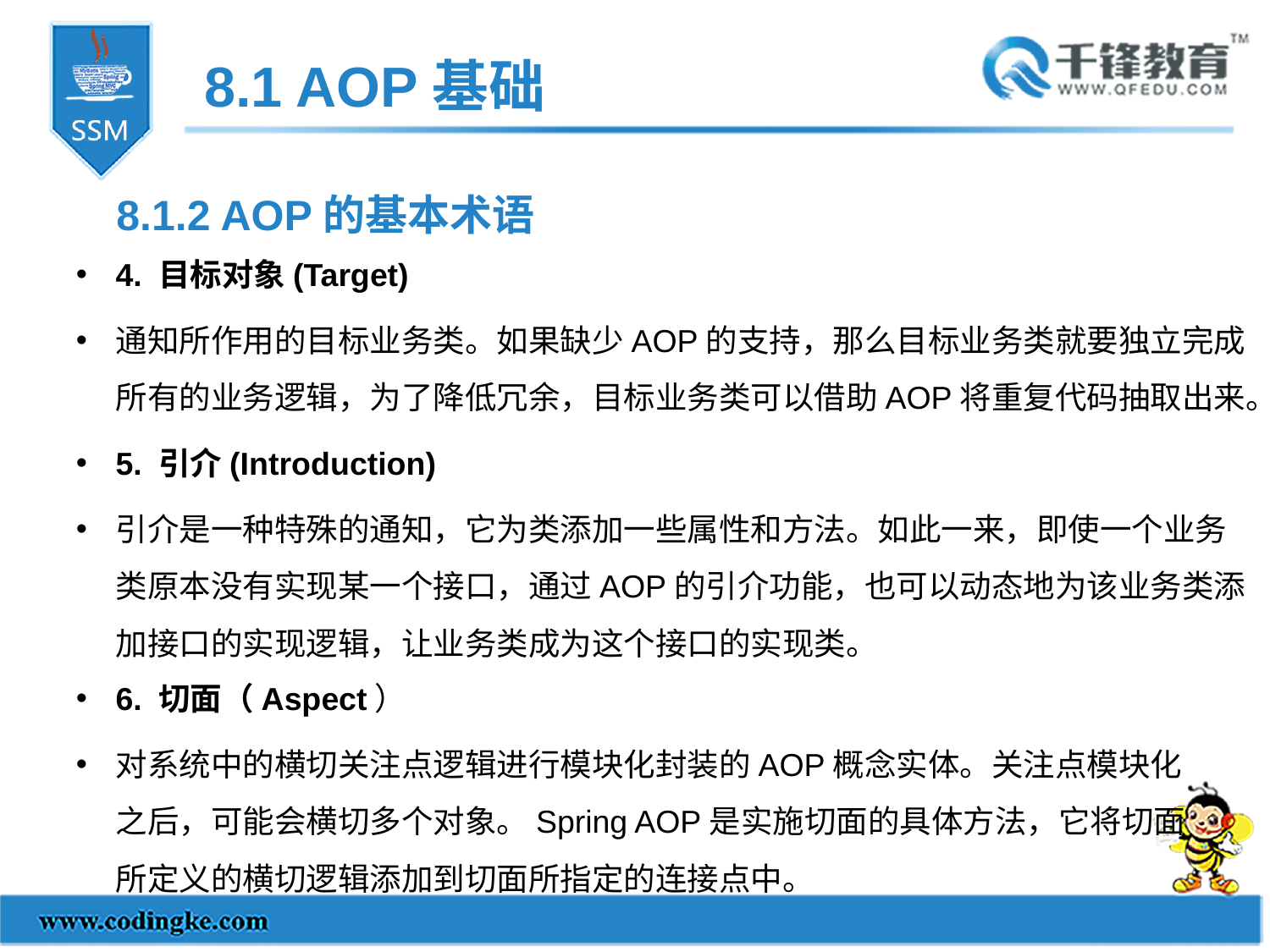

8.1 AOP基础
8.1.2 AOP的基本术语
4. 目标对象(Target)
通知所作用的目标业务类。如果缺少AOP的支持，那么目标业务类就要独立完成所有的业务逻辑，为了降低冗余，目标业务类可以借助AOP将重复代码抽取出来。
5. 引介(Introduction)
引介是一种特殊的通知，它为类添加一些属性和方法。如此一来，即使一个业务类原本没有实现某一个接口，通过AOP的引介功能，也可以动态地为该业务类添加接口的实现逻辑，让业务类成为这个接口的实现类。

6. 切面（Aspect）
对系统中的横切关注点逻辑进行模块化封装的AOP概念实体。关注点模块化之后，可能会横切多个对象。Spring AOP是实施切面的具体方法，它将切面所定义的横切逻辑添加到切面所指定的连接点中。